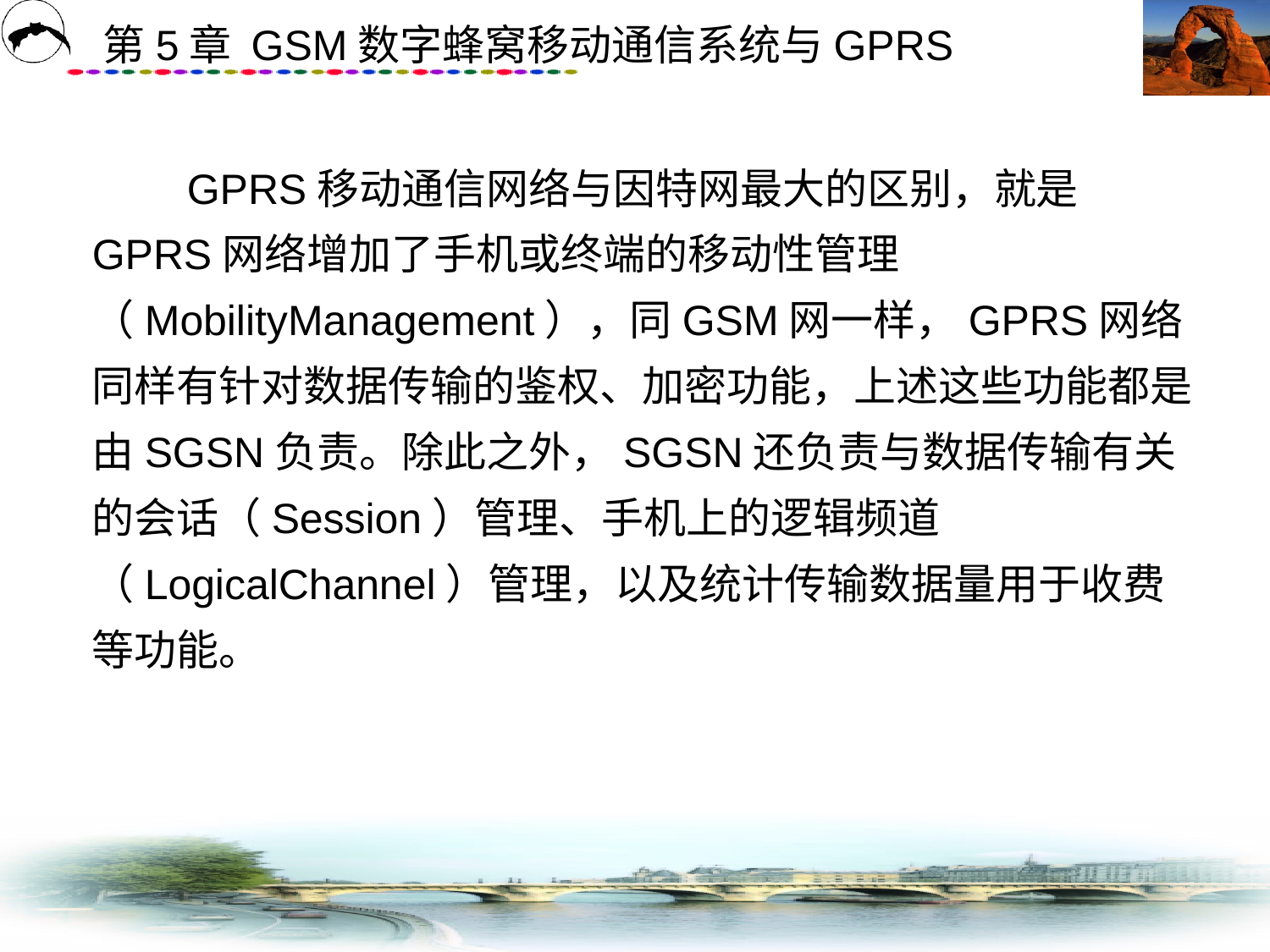

# GPRS移动通信网络与因特网最大的区别，就是GPRS网络增加了手机或终端的移动性管理（MobilityManagement），同GSM网一样，GPRS网络同样有针对数据传输的鉴权、加密功能，上述这些功能都是由SGSN负责。除此之外，SGSN还负责与数据传输有关的会话（Session）管理、手机上的逻辑频道（LogicalChannel）管理，以及统计传输数据量用于收费等功能。